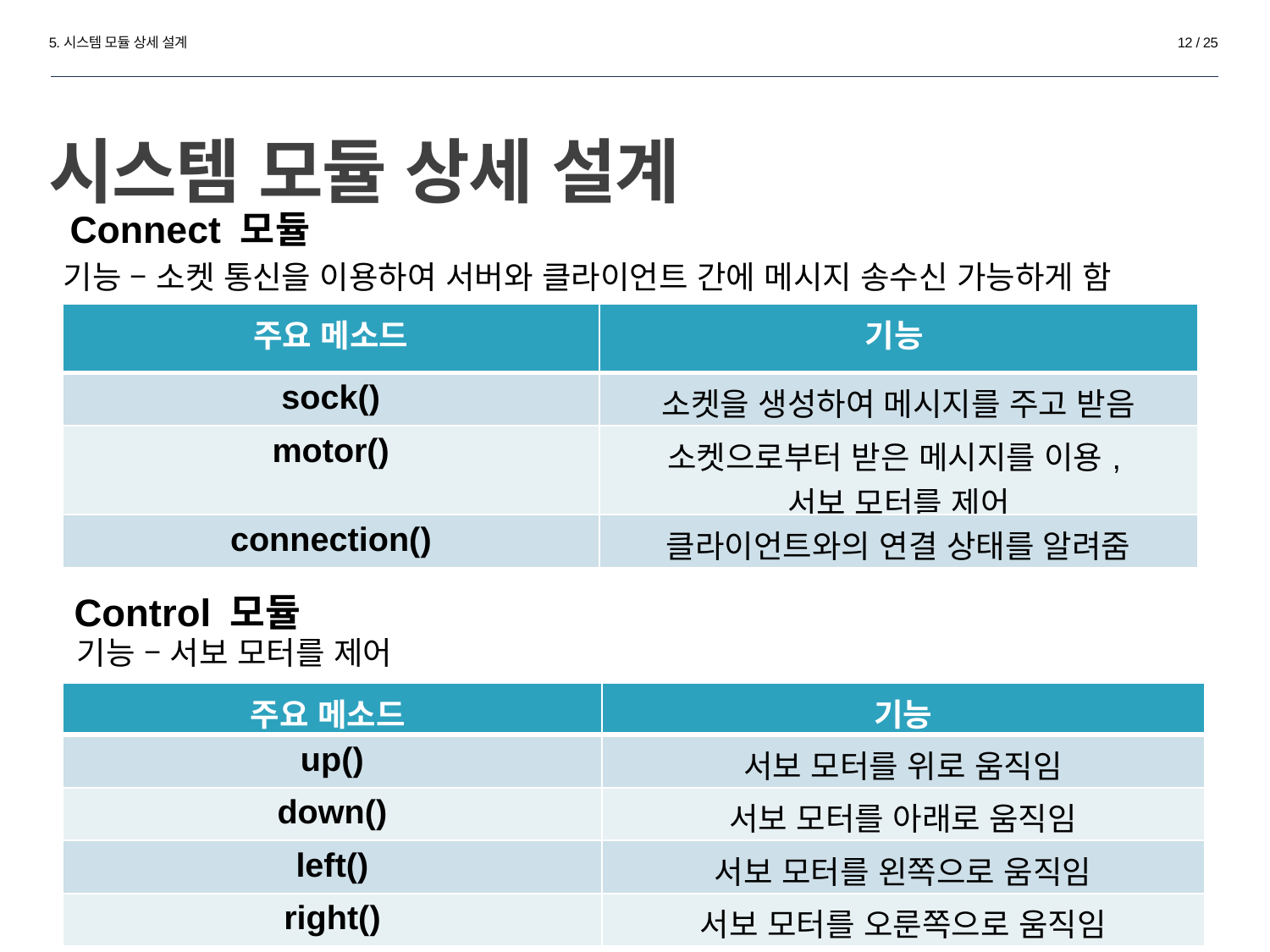

5.시스템 모듈 상세 설계
12 / 25
시스템 모듈 상세 설계
# Connect 모듈
기능 – 소켓 통신을 이용하여 서버와 클라이언트 간에 메시지 송수신 가능하게 함
| 주요 메소드 | 기능 |
| --- | --- |
| sock() | 소켓을 생성하여 메시지를 주고 받음 |
| motor() | 소켓으로부터 받은 메시지를 이용, 서보 모터를 제어 |
| connection() | 클라이언트와의 연결 상태를 알려줌 |
Control 모듈
기능 – 서보 모터를 제어
| 주요 메소드 | 기능 |
| --- | --- |
| up() | 서보 모터를 위로 움직임 |
| down() | 서보 모터를 아래로 움직임 |
| left() | 서보 모터를 왼쪽으로 움직임 |
| right() | 서보 모터를 오룬쪽으로 움직임 |